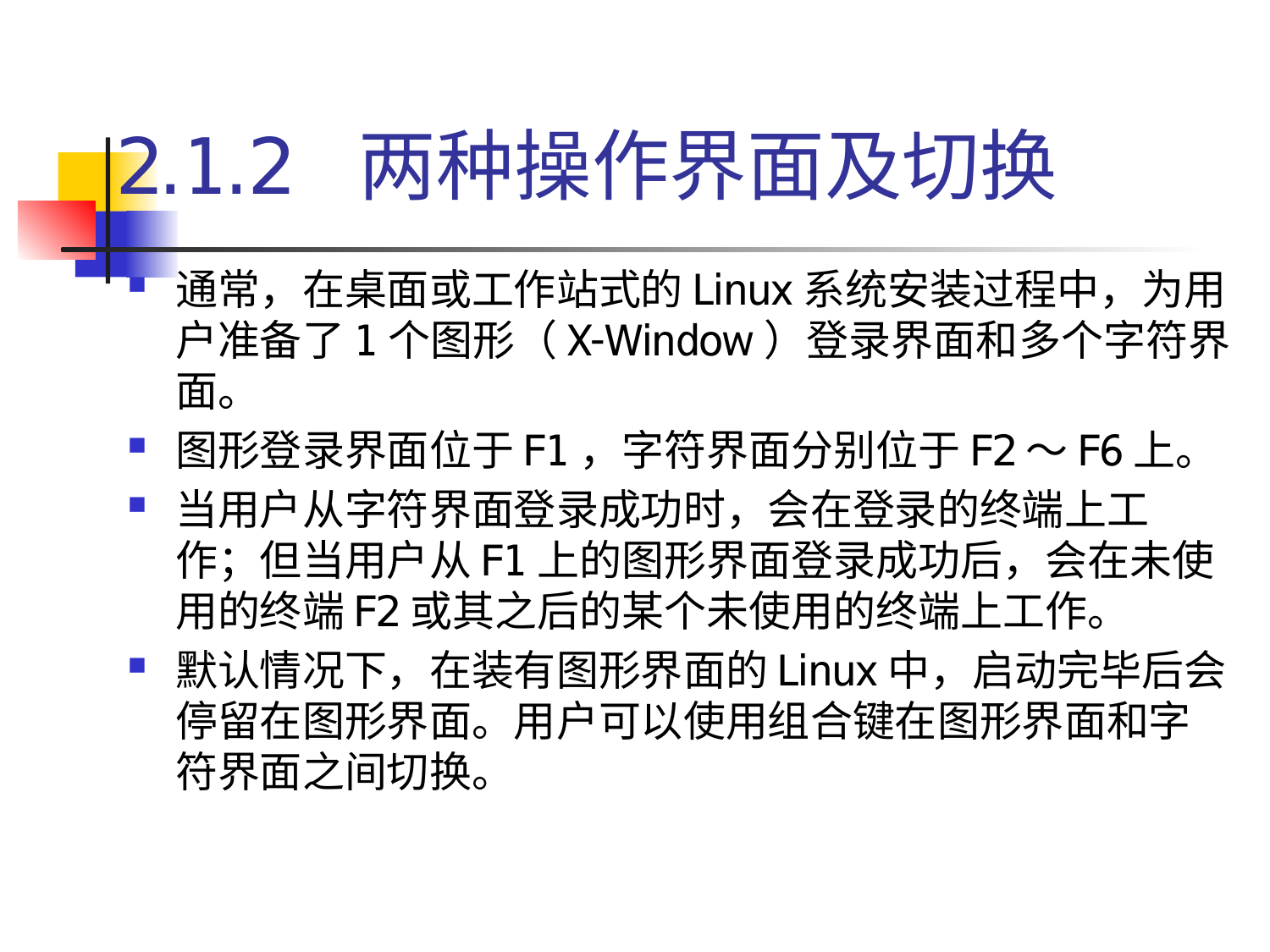

# 2.1.2  两种操作界面及切换
通常，在桌面或工作站式的Linux系统安装过程中，为用户准备了1个图形（X-Window）登录界面和多个字符界面。
图形登录界面位于F1，字符界面分别位于F2～F6上。
当用户从字符界面登录成功时，会在登录的终端上工作；但当用户从F1上的图形界面登录成功后，会在未使用的终端F2或其之后的某个未使用的终端上工作。
默认情况下，在装有图形界面的Linux中，启动完毕后会停留在图形界面。用户可以使用组合键在图形界面和字符界面之间切换。